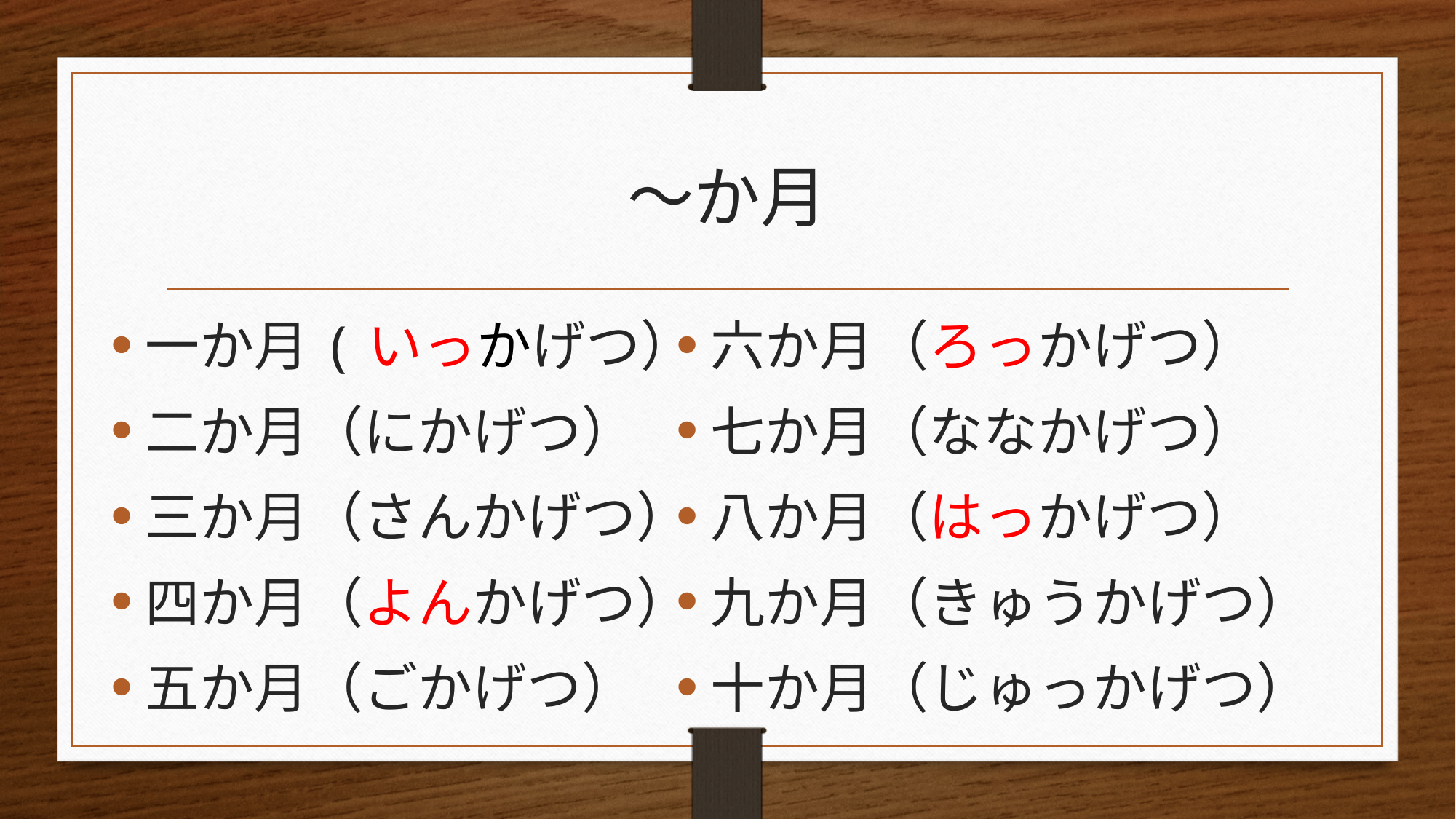

# ～か月
一か月(いっかげつ）
二か月（にかげつ）
三か月（さんかげつ）
四か月（よんかげつ）
五か月（ごかげつ）
六か月（ろっかげつ）
七か月（ななかげつ）
八か月（はっかげつ）
九か月（きゅうかげつ）
十か月（じゅっかげつ）